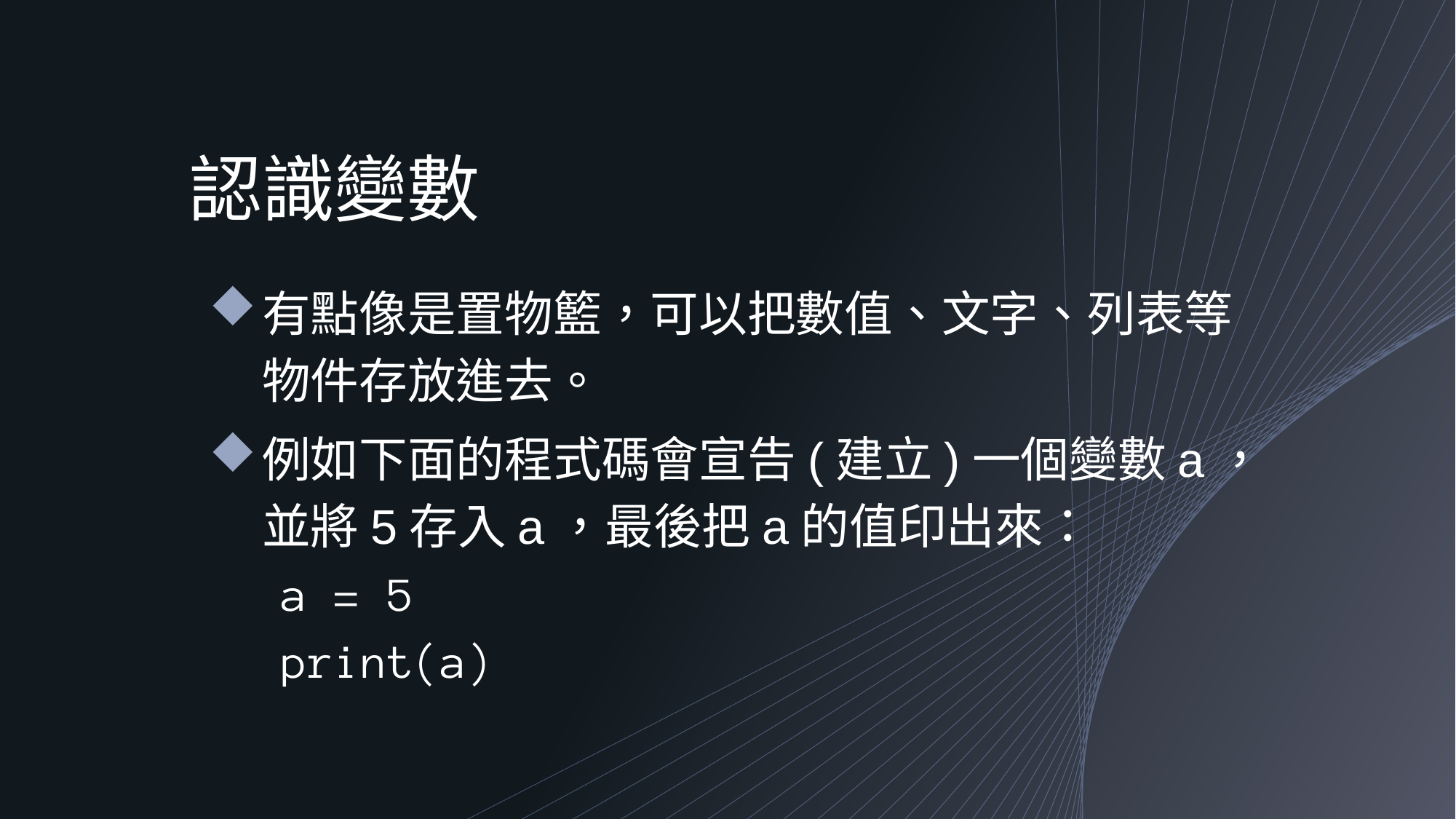

# 認識變數
有點像是置物籃，可以把數值、文字、列表等物件存放進去。
例如下面的程式碼會宣告(建立)一個變數a，並將5存入a，最後把a的值印出來：
a = 5
print(a)